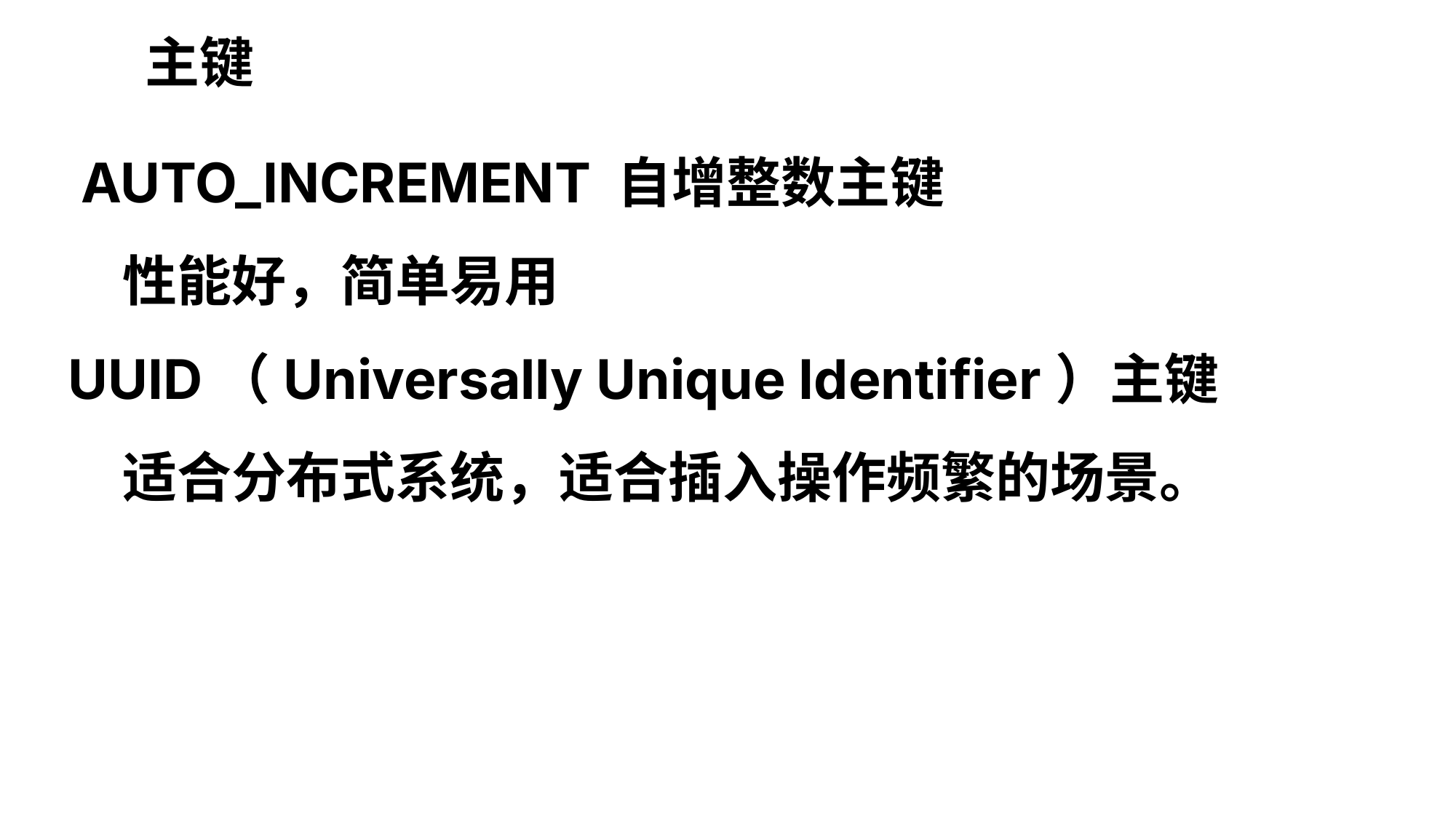

主键
 AUTO_INCREMENT 自增整数主键
性能好，简单易用
UUID（Universally Unique Identifier）主键
适合分布式系统，适合插入操作频繁的场景。